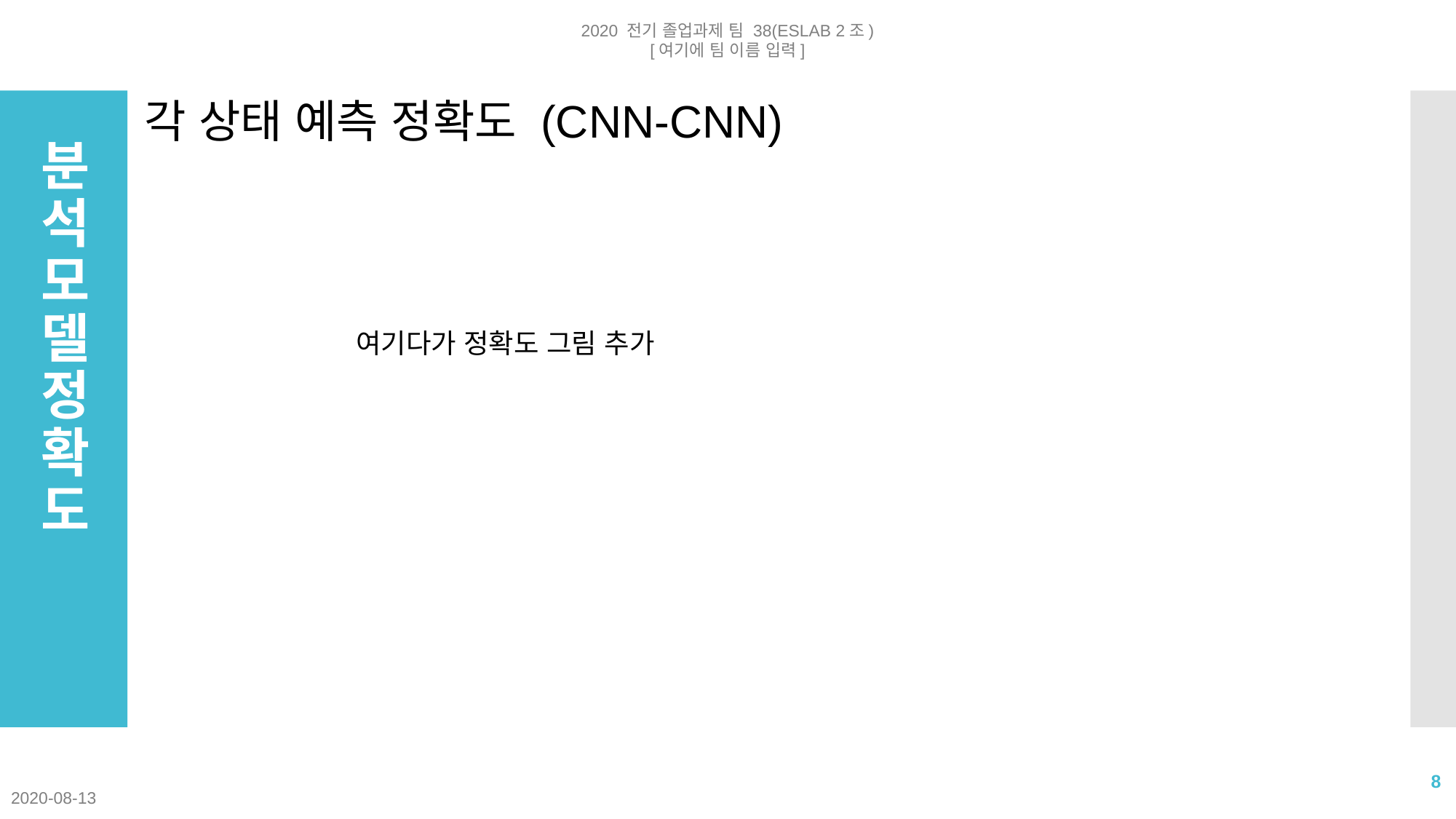

2020 전기 졸업과제 팀 38(ESLAB 2조)
[여기에 팀 이름 입력]
각 상태 예측 정확도 (CNN-CNN)
# 분석 모델 정확도
여기다가 정확도 그림 추가
8
2020-08-13